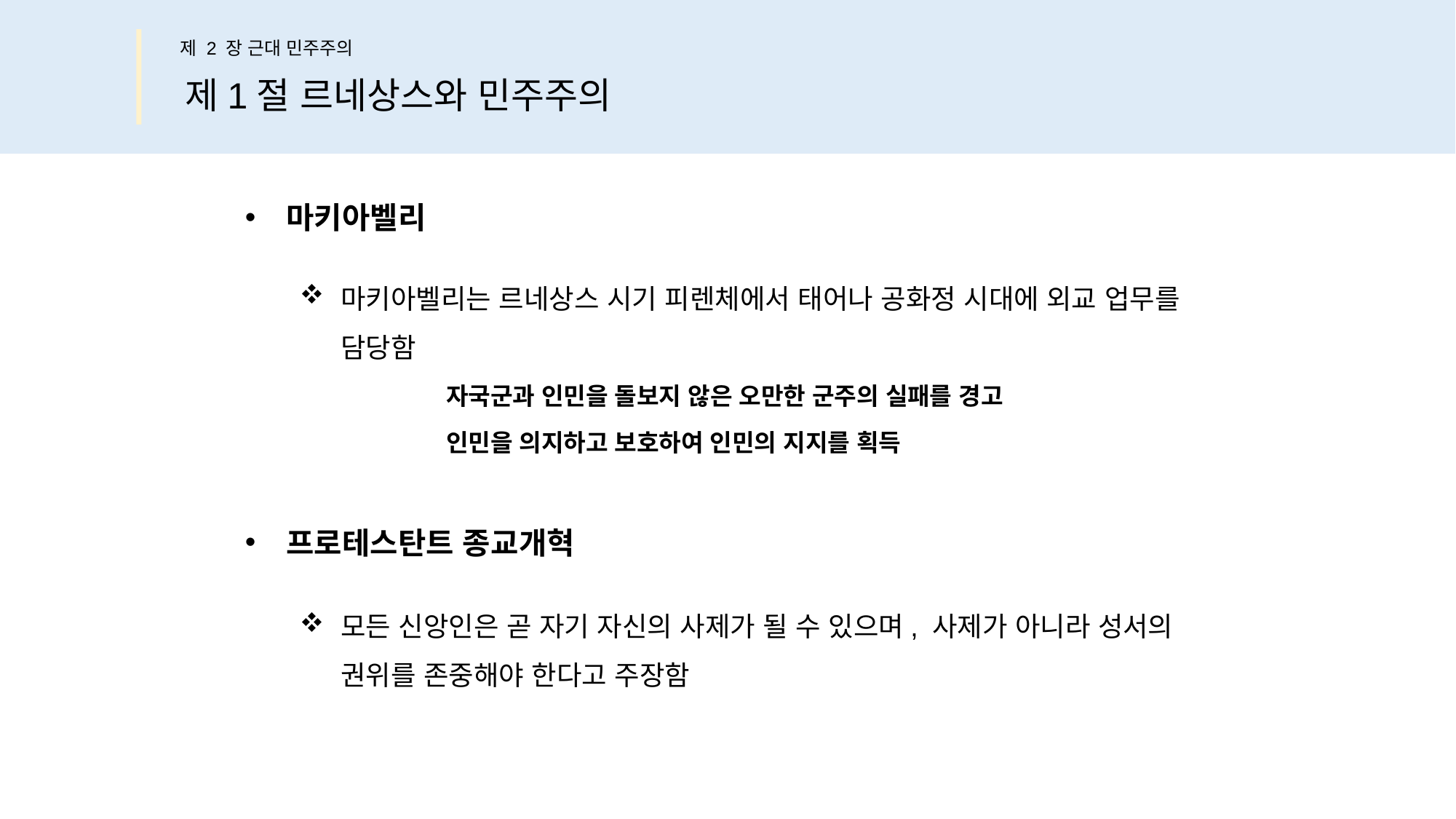

제 2 장 근대 민주주의
제1절 르네상스와 민주주의
마키아벨리

마키아벨리는 르네상스 시기 피렌체에서 태어나 공화정 시대에 외교 업무를
담당함
                             자국군과 인민을 돌보지 않은 오만한 군주의 실패를 경고
                             인민을 의지하고 보호하여 인민의 지지를 획득

프로테스탄트 종교개혁

모든 신앙인은 곧 자기 자신의 사제가 될 수 있으며, 사제가 아니라 성서의
권위를 존중해야 한다고 주장함